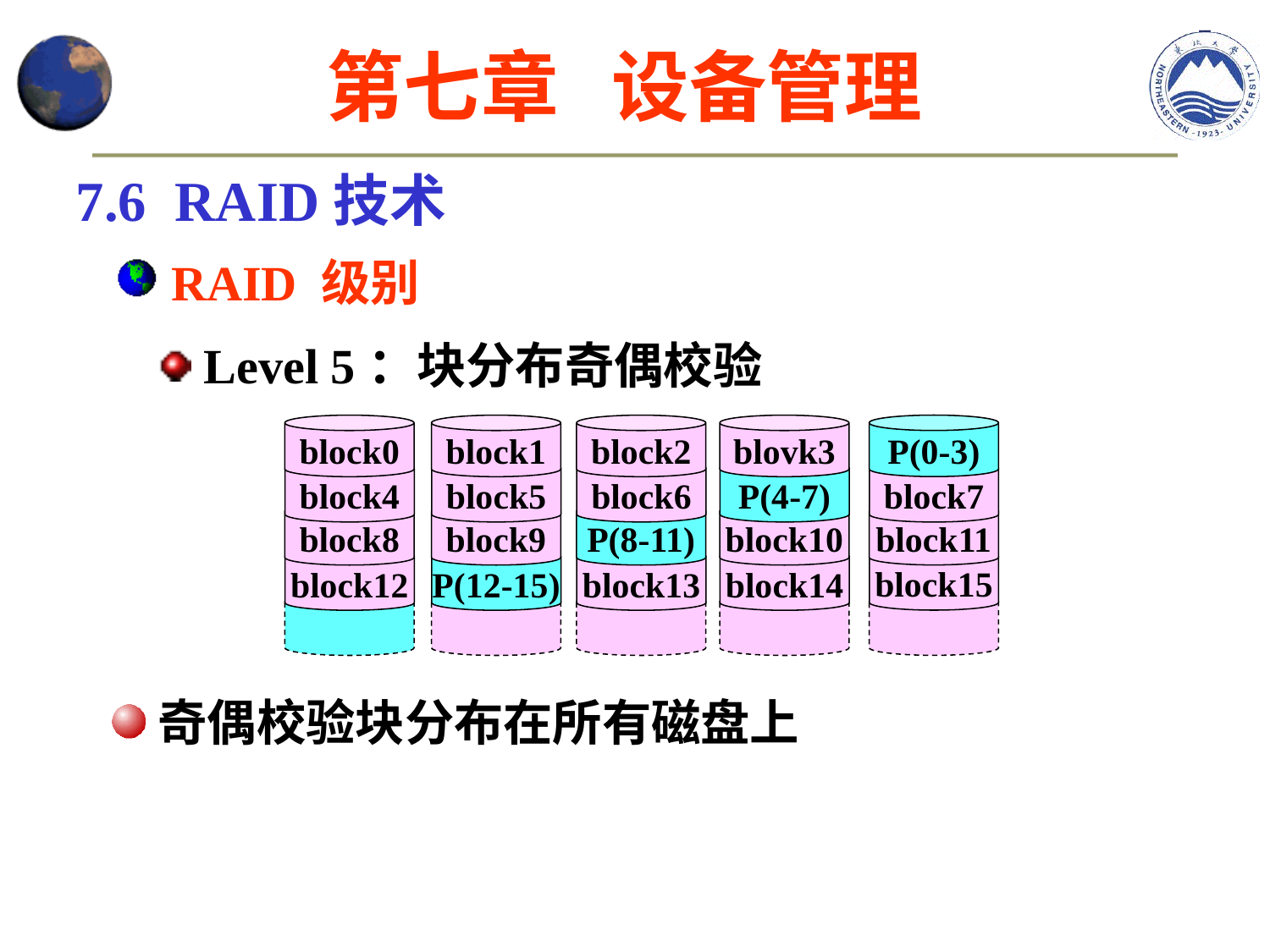

第七章   设备管理
7.6  RAID技术
 RAID 级别
Level 5：块分布奇偶校验
block0
block1
block2
blovk3
block4
block5
block6
P(4-7)
block8
block9
P(8-11)
block10
block12
P(12-15)
block13
block14

P(0-3)
block7
block11
block15

奇偶校验块分布在所有磁盘上